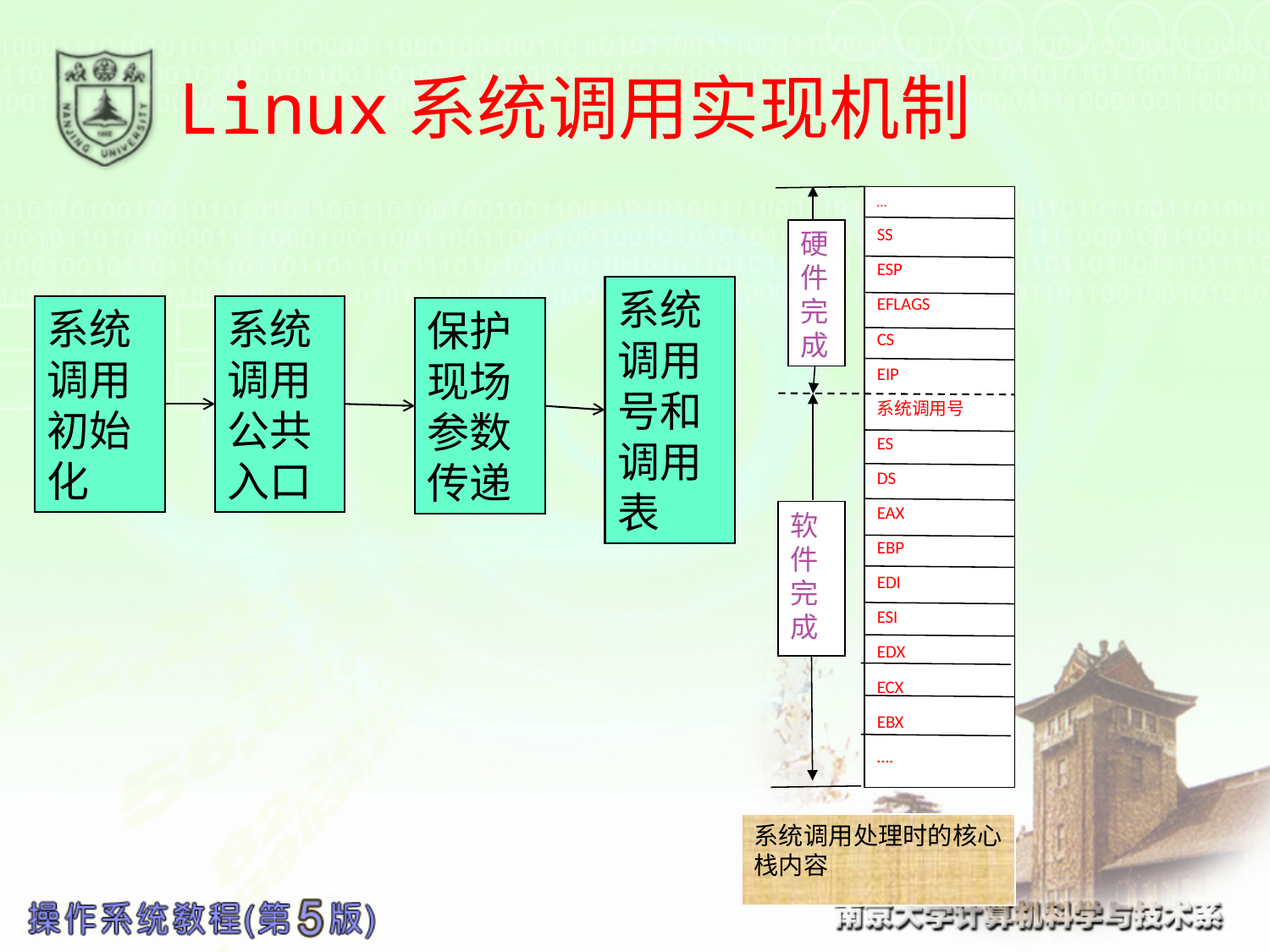

# Linux系统调用实现机制
…
SS
ESP
EFLAGS
CS
EIP
系统调用号
ES
DS
EAX
EBP
EDI
ESI
EDX
ECX
EBX
….
硬件完成
软件完成
系统调用处理时的核心栈内容
系统调用号和调用表
系统调用初始化
系统调用公共入口
保护现场参数传递